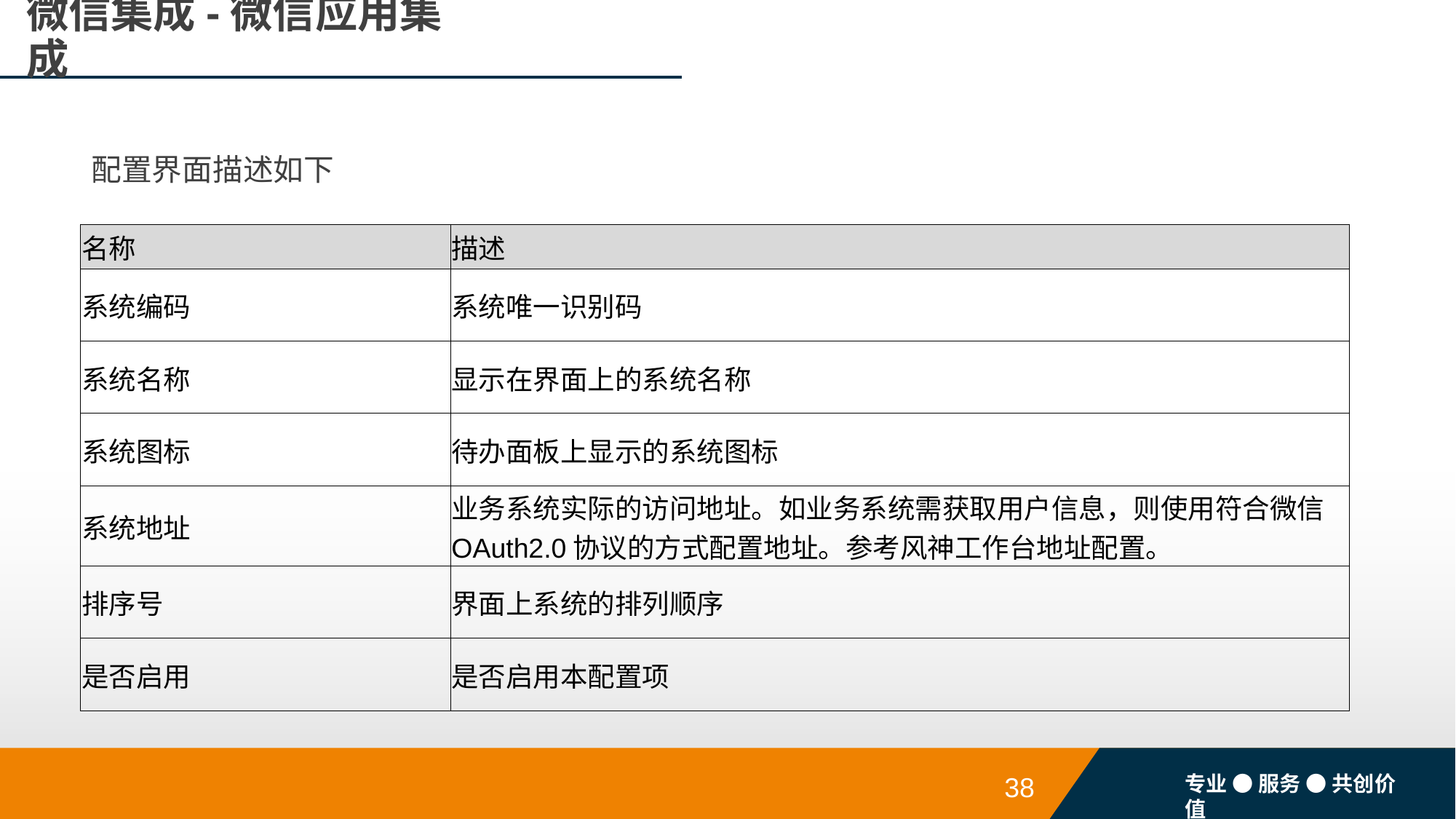

# 微信集成-微信应用集成
配置界面描述如下
| 名称 | 描述 |
| --- | --- |
| 系统编码 | 系统唯一识别码 |
| 系统名称 | 显示在界面上的系统名称 |
| 系统图标 | 待办面板上显示的系统图标 |
| 系统地址 | 业务系统实际的访问地址。如业务系统需获取用户信息，则使用符合微信OAuth2.0协议的方式配置地址。参考风神工作台地址配置。 |
| 排序号 | 界面上系统的排列顺序 |
| 是否启用 | 是否启用本配置项 |